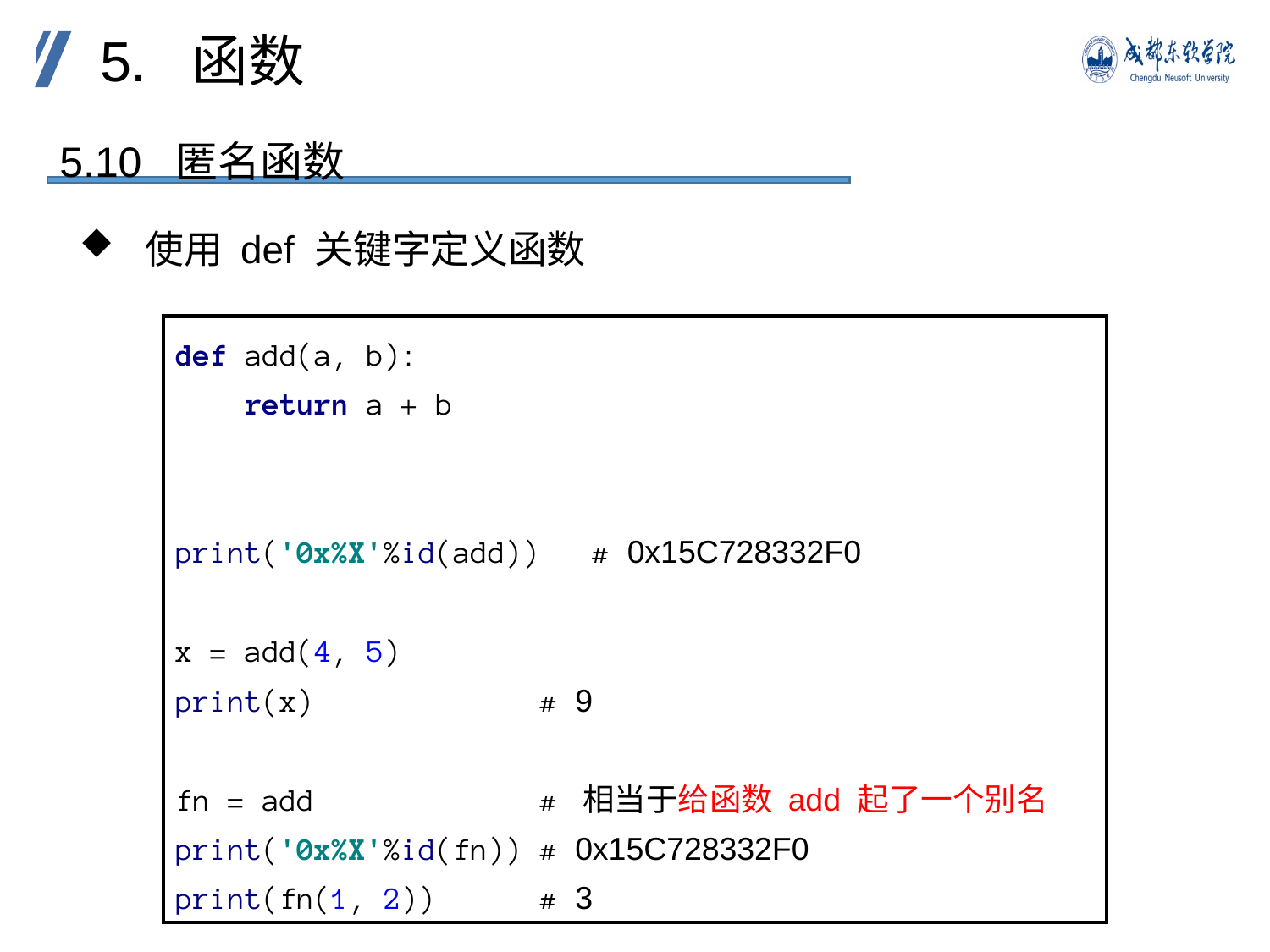

5.  函数
5.10  匿名函数

 使用 def 关键字定义函数

def add(a, b):
    return a + b
print('0x%X'%id(add))   # 0x15C728332F0
x = add(4, 5)
print(x)             # 9
fn = add             # 相当于给函数 add 起了一个别名
print('0x%X'%id(fn)) # 0x15C728332F0
print(fn(1, 2))      # 3